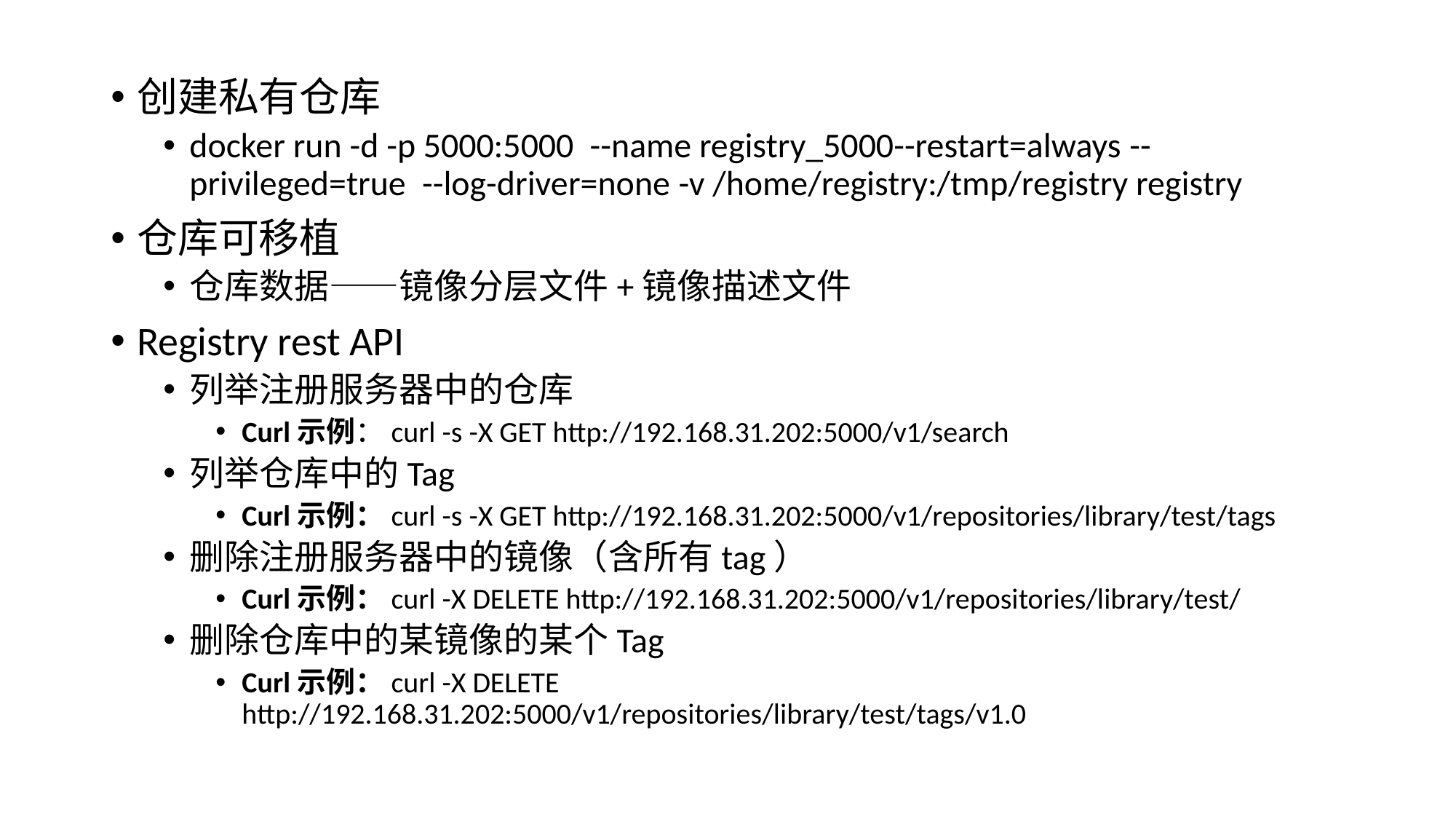

创建私有仓库
docker run -d -p 5000:5000  --name registry_5000--restart=always --privileged=true  --log-driver=none -v /home/registry:/tmp/registry registry
仓库可移植
仓库数据——镜像分层文件+镜像描述文件
Registry rest API
列举注册服务器中的仓库
Curl示例：curl -s -X GET http://192.168.31.202:5000/v1/search
列举仓库中的Tag
Curl示例：curl -s -X GET http://192.168.31.202:5000/v1/repositories/library/test/tags
删除注册服务器中的镜像（含所有tag）
Curl示例：curl -X DELETE http://192.168.31.202:5000/v1/repositories/library/test/
删除仓库中的某镜像的某个Tag
Curl示例：curl -X DELETE http://192.168.31.202:5000/v1/repositories/library/test/tags/v1.0